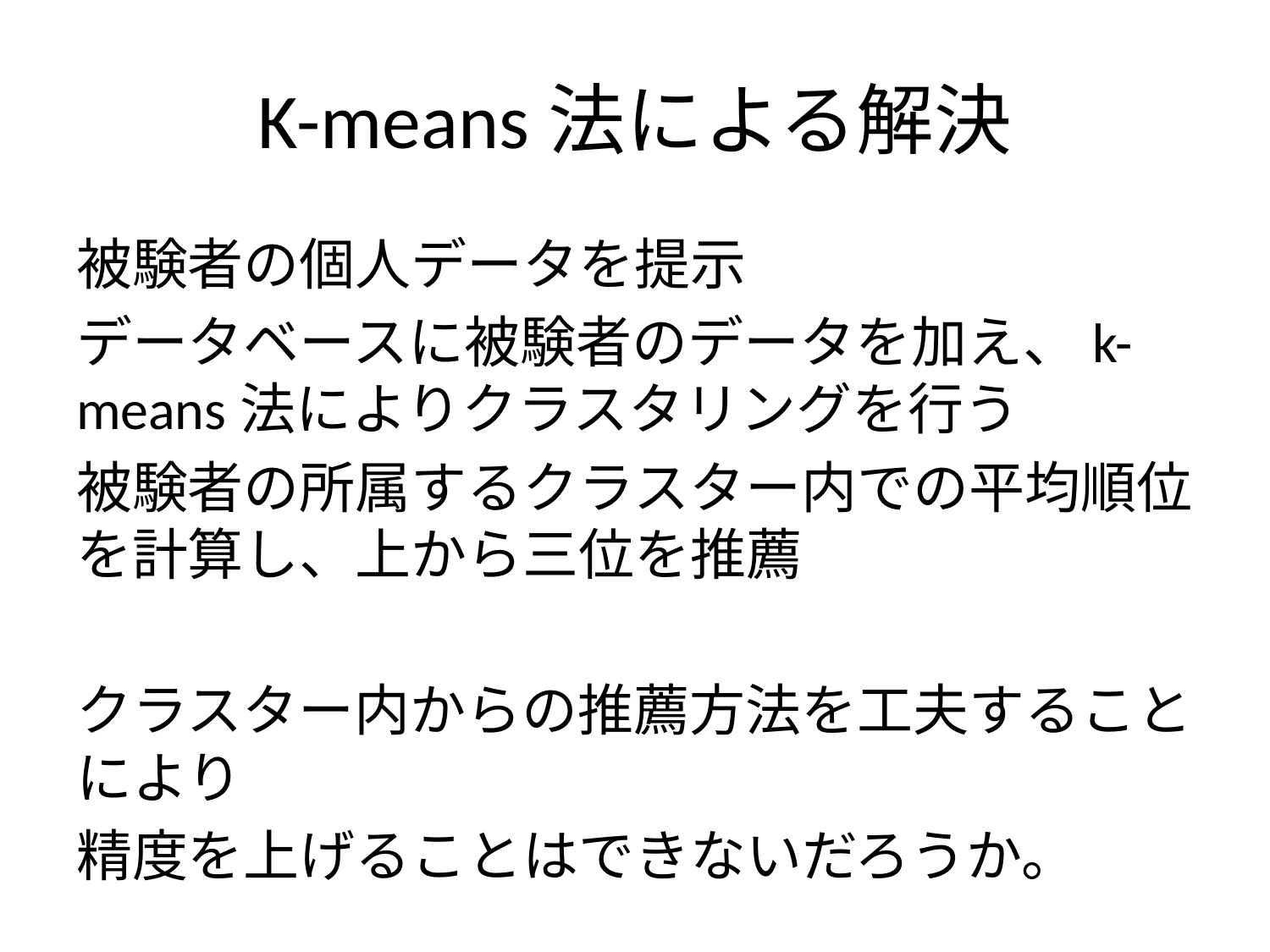

# K-means法による解決
被験者の個人データを提示
データベースに被験者のデータを加え、k-means法によりクラスタリングを行う
被験者の所属するクラスター内での平均順位を計算し、上から三位を推薦

クラスター内からの推薦方法を工夫することにより
精度を上げることはできないだろうか。